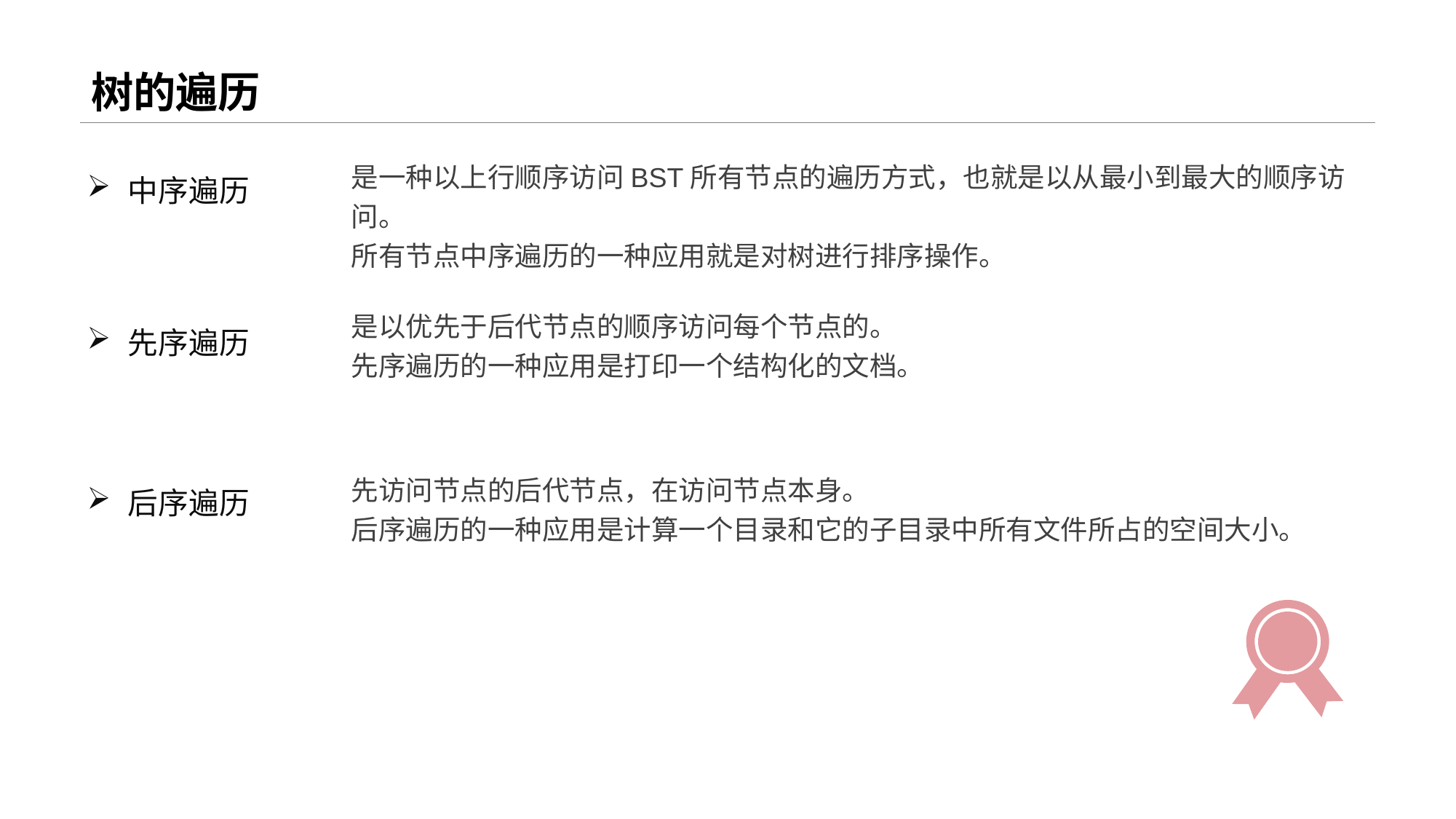

# 树的遍历
是一种以上行顺序访问BST所有节点的遍历方式，也就是以从最小到最大的顺序访问。
所有节点中序遍历的一种应用就是对树进行排序操作。
中序遍历

先序遍历

后序遍历

是以优先于后代节点的顺序访问每个节点的。
先序遍历的一种应用是打印一个结构化的文档。
先访问节点的后代节点，在访问节点本身。
后序遍历的一种应用是计算一个目录和它的子目录中所有文件所占的空间大小。

18